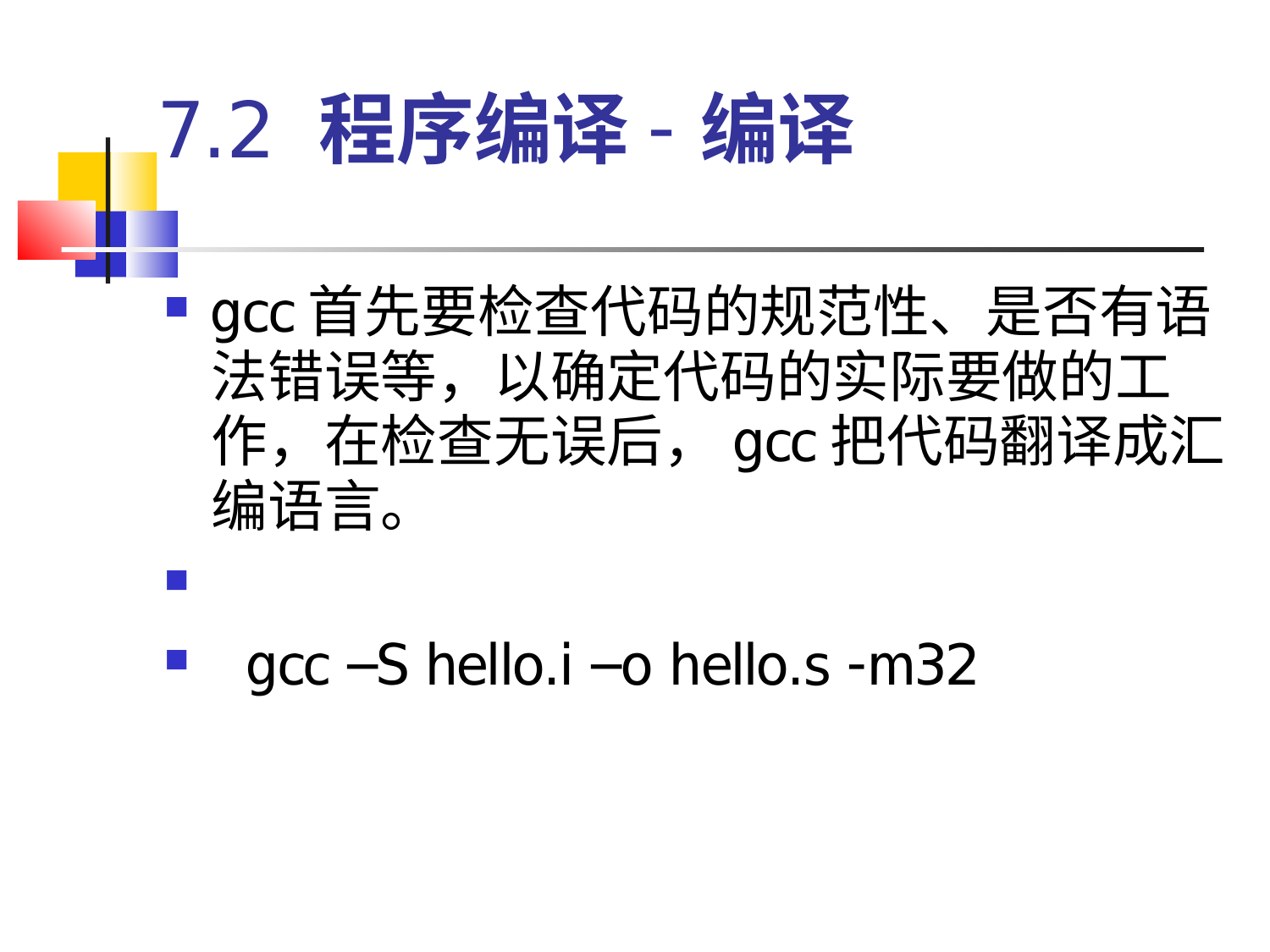

# 7.2 程序编译-编译
gcc首先要检查代码的规范性、是否有语法错误等，以确定代码的实际要做的工作，在检查无误后，gcc把代码翻译成汇编语言。

  gcc –S hello.i –o hello.s -m32